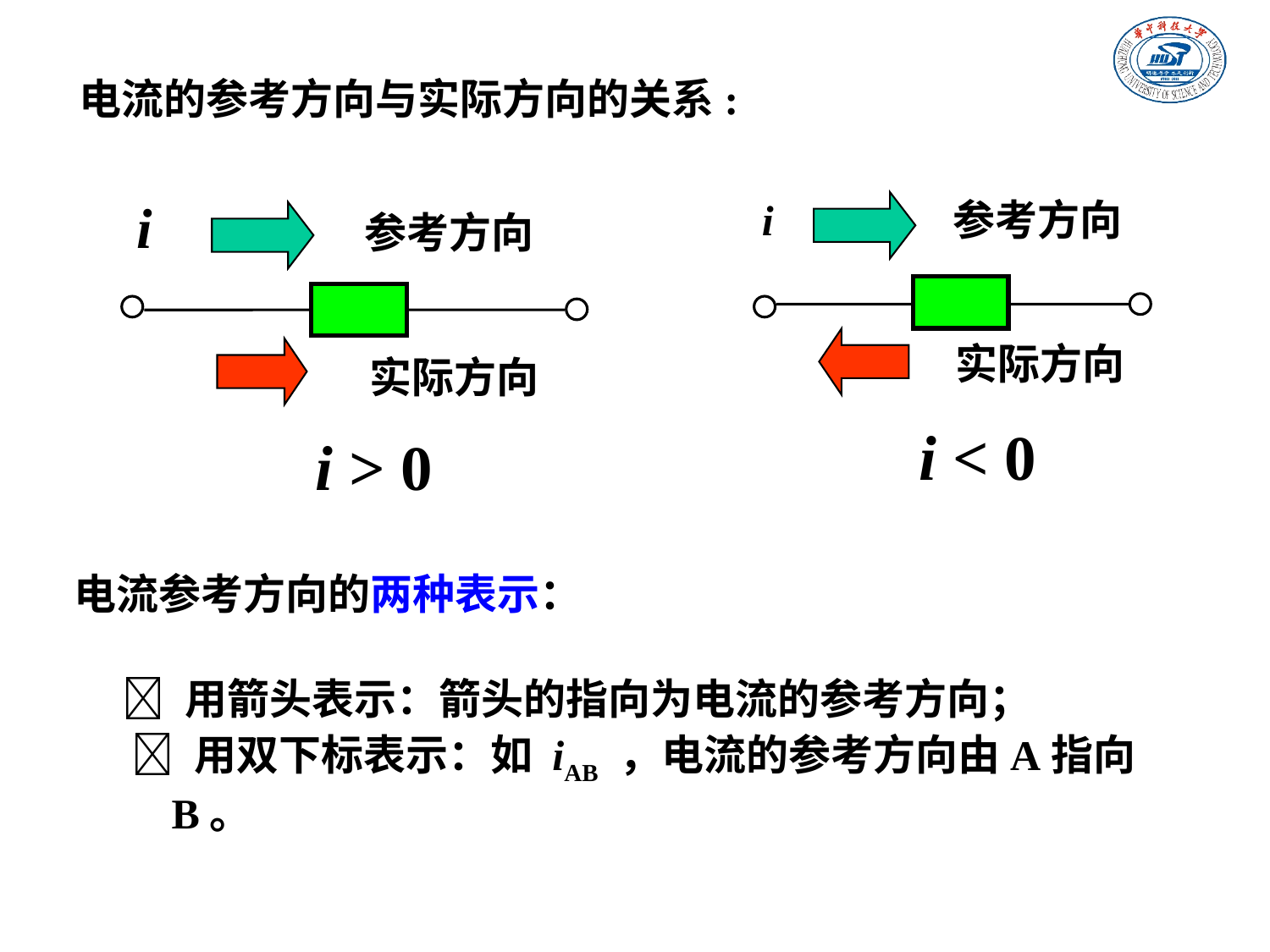

电流的参考方向与实际方向的关系:
i              参考方向
i                参考方向

实际方向
实际方向
i < 0
i > 0
电流参考方向的两种表示：
• 用箭头表示：箭头的指向为电流的参考方向；
• 用双下标表示：如 iAB ，电流的参考方向由A指向B。